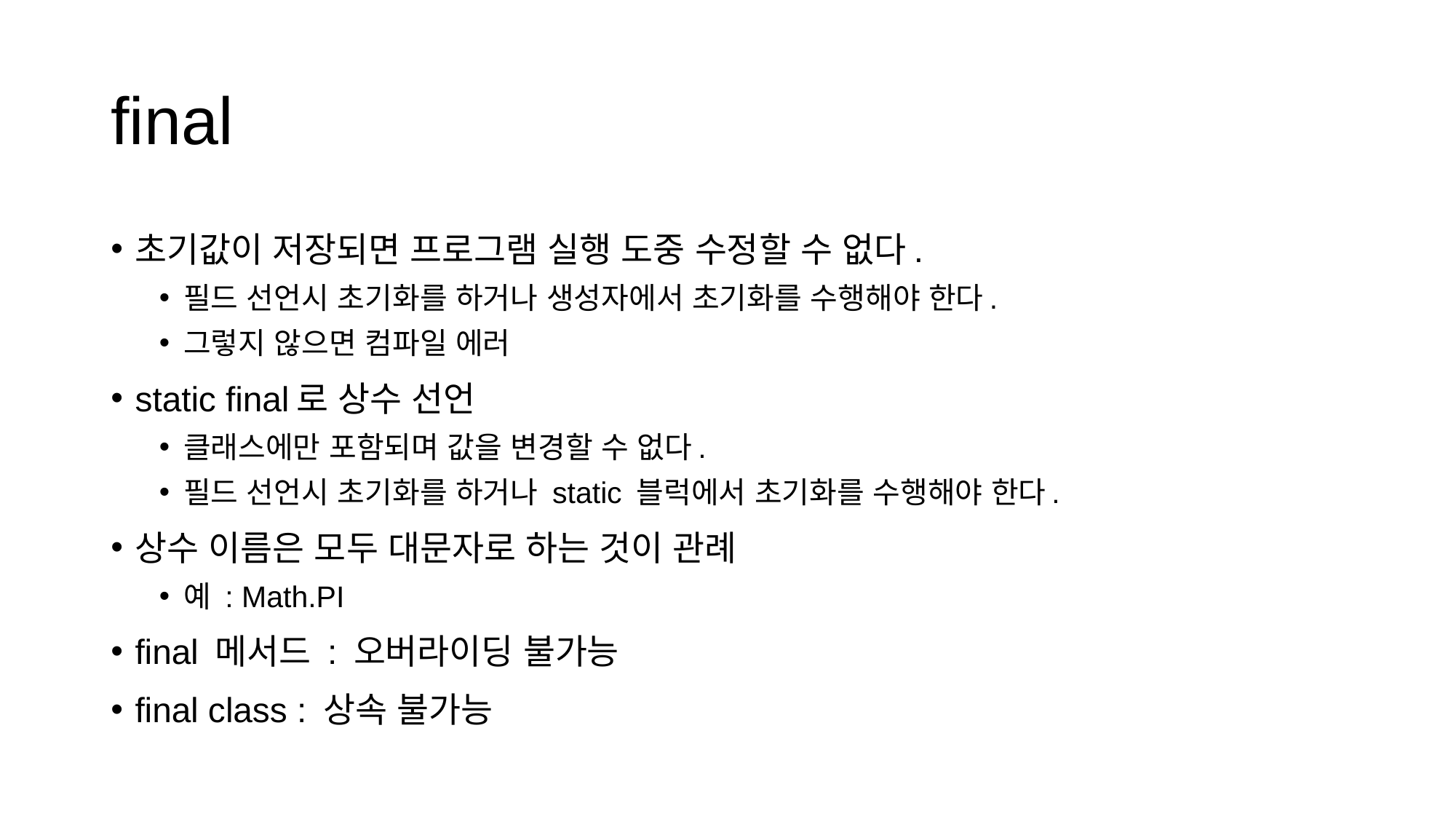

# final
초기값이 저장되면 프로그램 실행 도중 수정할 수 없다.
필드 선언시 초기화를 하거나 생성자에서 초기화를 수행해야 한다.
그렇지 않으면 컴파일 에러
static final로 상수 선언
클래스에만 포함되며 값을 변경할 수 없다.
필드 선언시 초기화를 하거나 static 블럭에서 초기화를 수행해야 한다.
상수 이름은 모두 대문자로 하는 것이 관례
예 : Math.PI
final 메서드 : 오버라이딩 불가능
final class : 상속 불가능